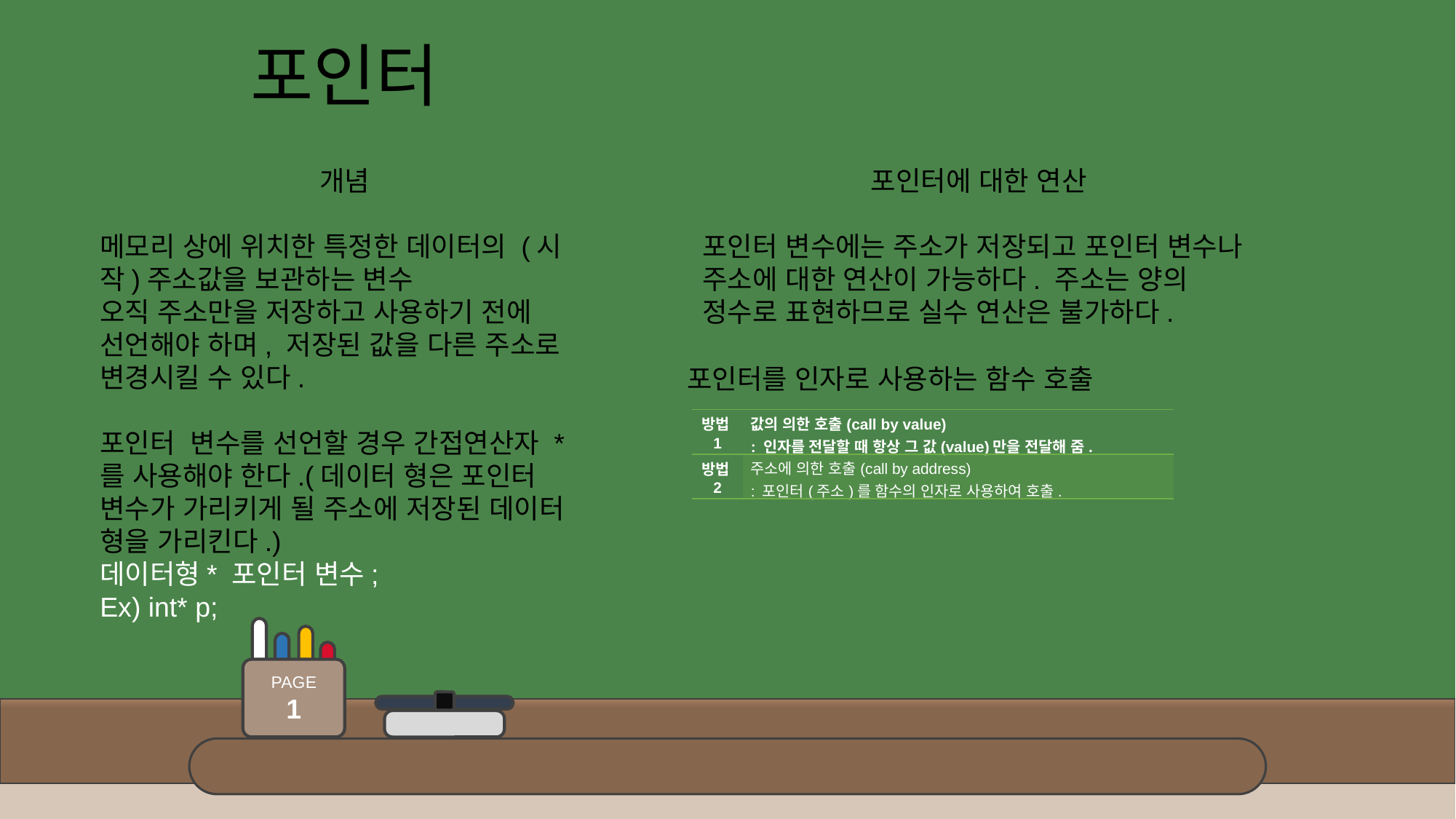

포인터
개념

메모리 상에 위치한 특정한 데이터의 (시작)주소값을 보관하는 변수
오직 주소만을 저장하고 사용하기 전에 선언해야 하며, 저장된 값을 다른 주소로 변경시킬 수 있다.

포인터  변수를 선언할 경우 간접연산자 *를 사용해야 한다.(데이터 형은 포인터 변수가 가리키게 될 주소에 저장된 데이터 형을 가리킨다.)
데이터형* 포인터 변수;
Ex) int* p;

포인터에 대한 연산

포인터 변수에는 주소가 저장되고 포인터 변수나 주소에 대한 연산이 가능하다. 주소는 양의 정수로 표현하므로 실수 연산은 불가하다.
포인터를 인자로 사용하는 함수 호출
| 방법1 | 값의 의한 호출(call by value) : 인자를 전달할 때 항상 그 값(value)만을 전달해 줌. |
| --- | --- |
| 방법2 | 주소에 의한 호출(call by address) : 포인터(주소)를 함수의 인자로 사용하여 호출. |

PAGE
1